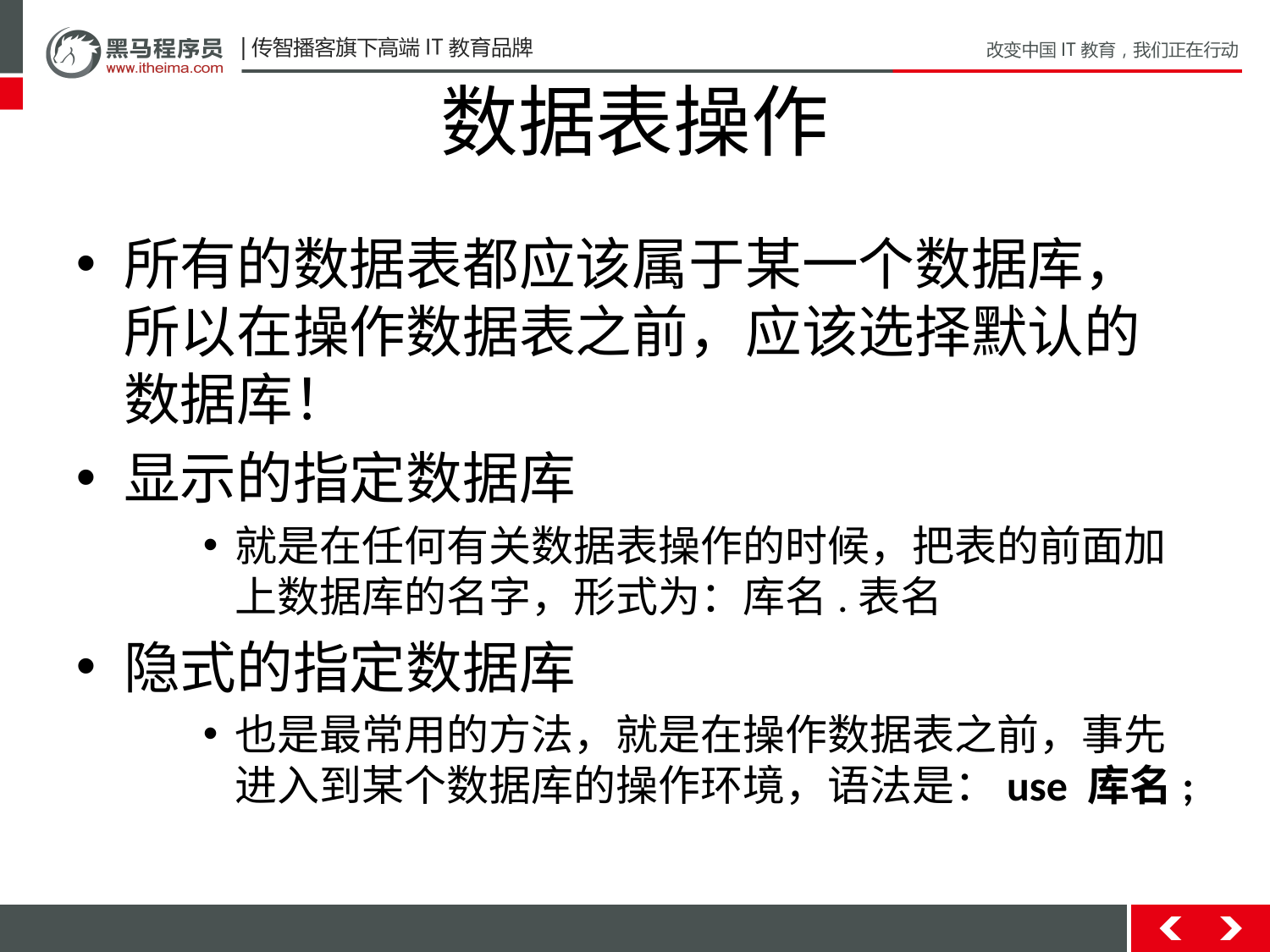

# 数据表操作
所有的数据表都应该属于某一个数据库，所以在操作数据表之前，应该选择默认的数据库！
显示的指定数据库
就是在任何有关数据表操作的时候，把表的前面加上数据库的名字，形式为：库名.表名
隐式的指定数据库
也是最常用的方法，就是在操作数据表之前，事先进入到某个数据库的操作环境，语法是：use 库名;